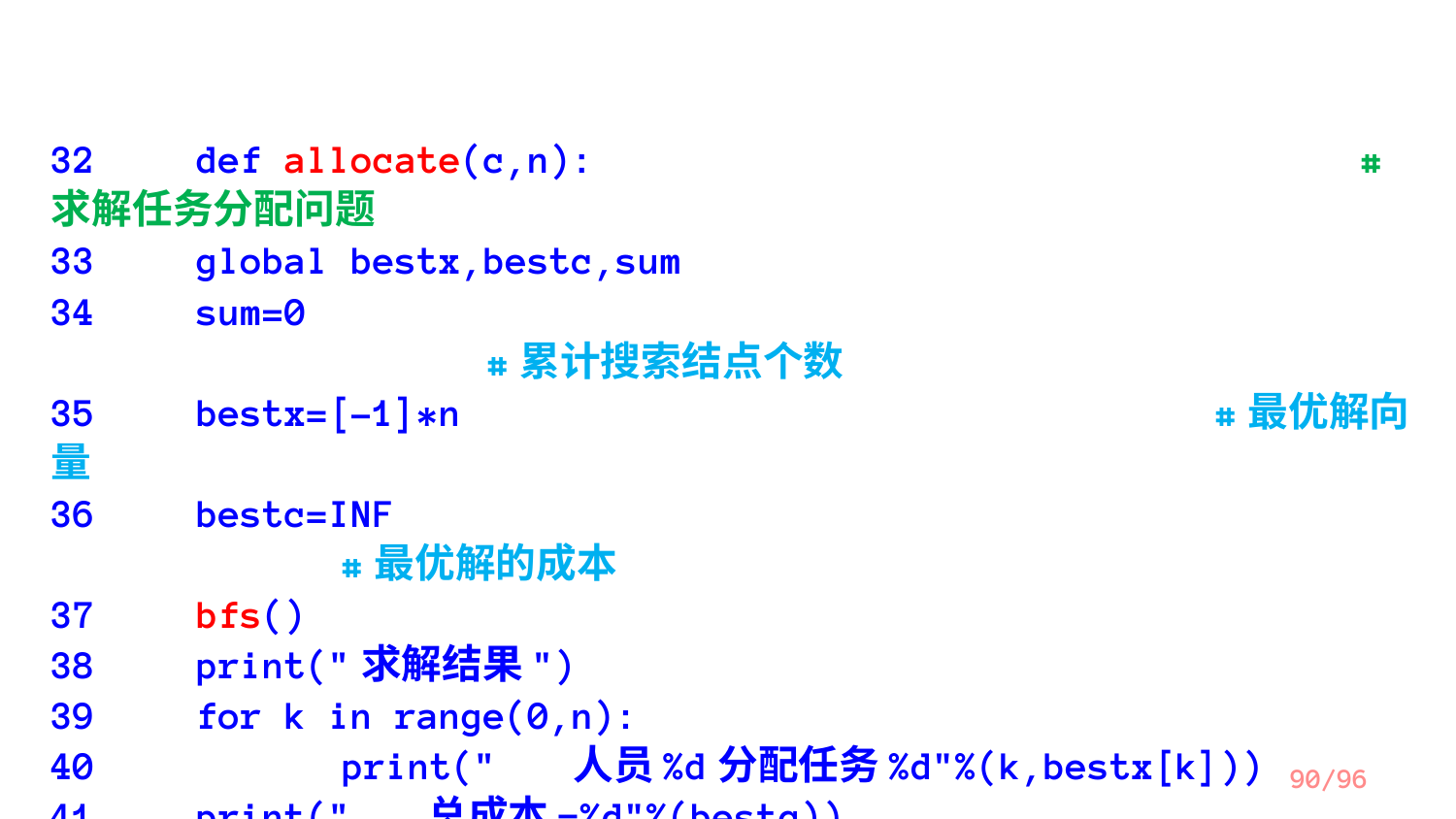

32	def allocate(c,n):     					#求解任务分配问题
33 	global bestx,bestc,sum
34  	sum=0											#累计搜索结点个数
35  	bestx=[-1]*n	      					#最优解向量
36  	bestc=INF									#最优解的成本
37  	bfs()
38  	print("求解结果")
39  	for k in range(0,n):
40   		print("   人员%d分配任务%d"%(k,bestx[k]))
41  	print("   总成本=%d"%(bestc))
42  	print("sum=",sum)
90/96